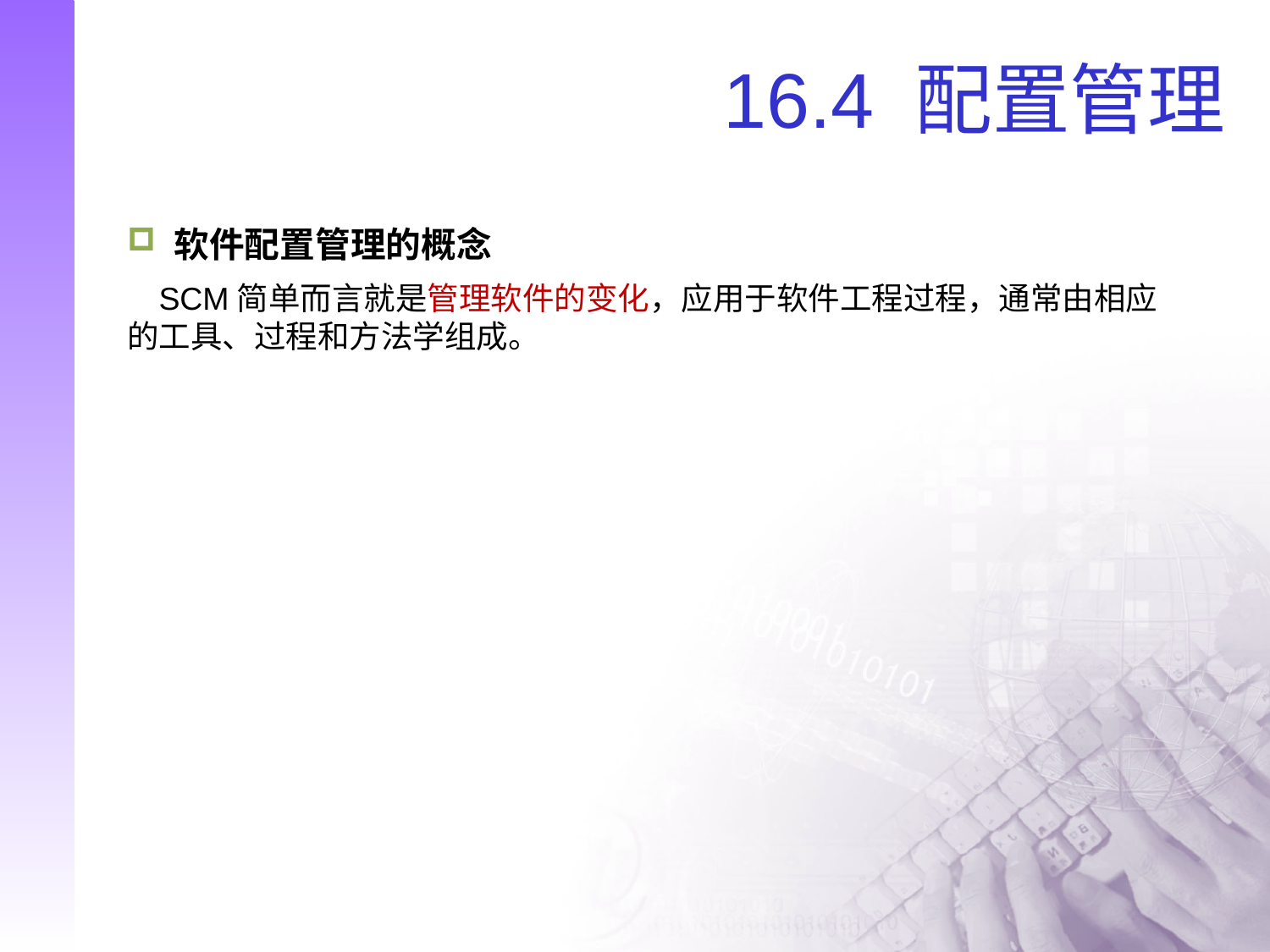

# 16.4 配置管理
 软件配置管理的概念
    SCM简单而言就是管理软件的变化，应用于软件工程过程，通常由相应的工具、过程和方法学组成。